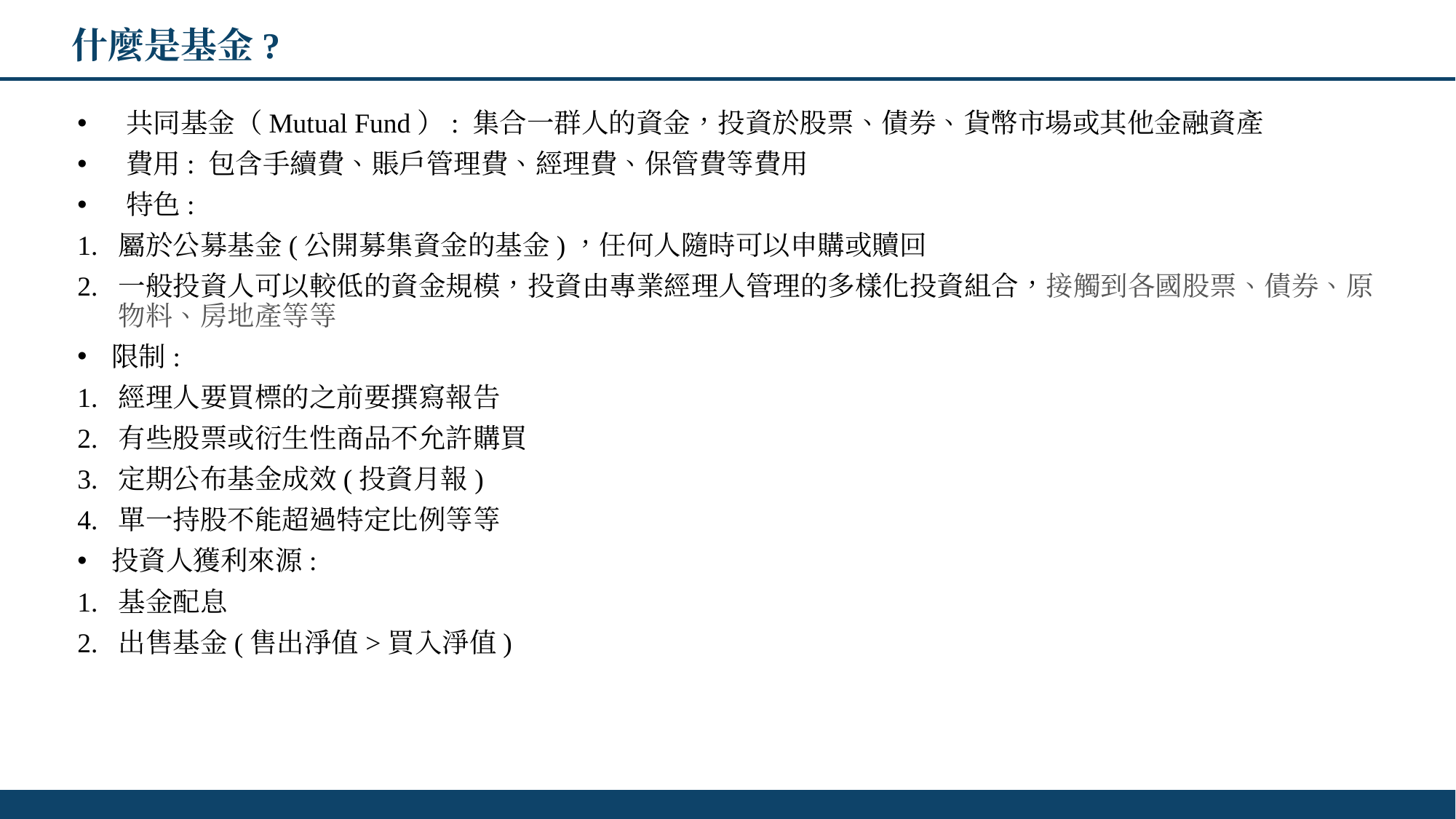

# 什麼是基金?
共同基金（Mutual Fund）: 集合一群人的資金，投資於股票、債券、貨幣市場或其他金融資產
費用: 包含手續費、賬戶管理費、經理費、保管費等費用
特色:
屬於公募基金(公開募集資金的基金)，任何人隨時可以申購或贖回
一般投資人可以較低的資金規模，投資由專業經理人管理的多樣化投資組合，接觸到各國股票、債券、原物料、房地產等等
限制:
經理人要買標的之前要撰寫報告
有些股票或衍生性商品不允許購買
定期公布基金成效(投資月報)
單一持股不能超過特定比例等等
投資人獲利來源:
基金配息
出售基金(售出淨值>買入淨值)